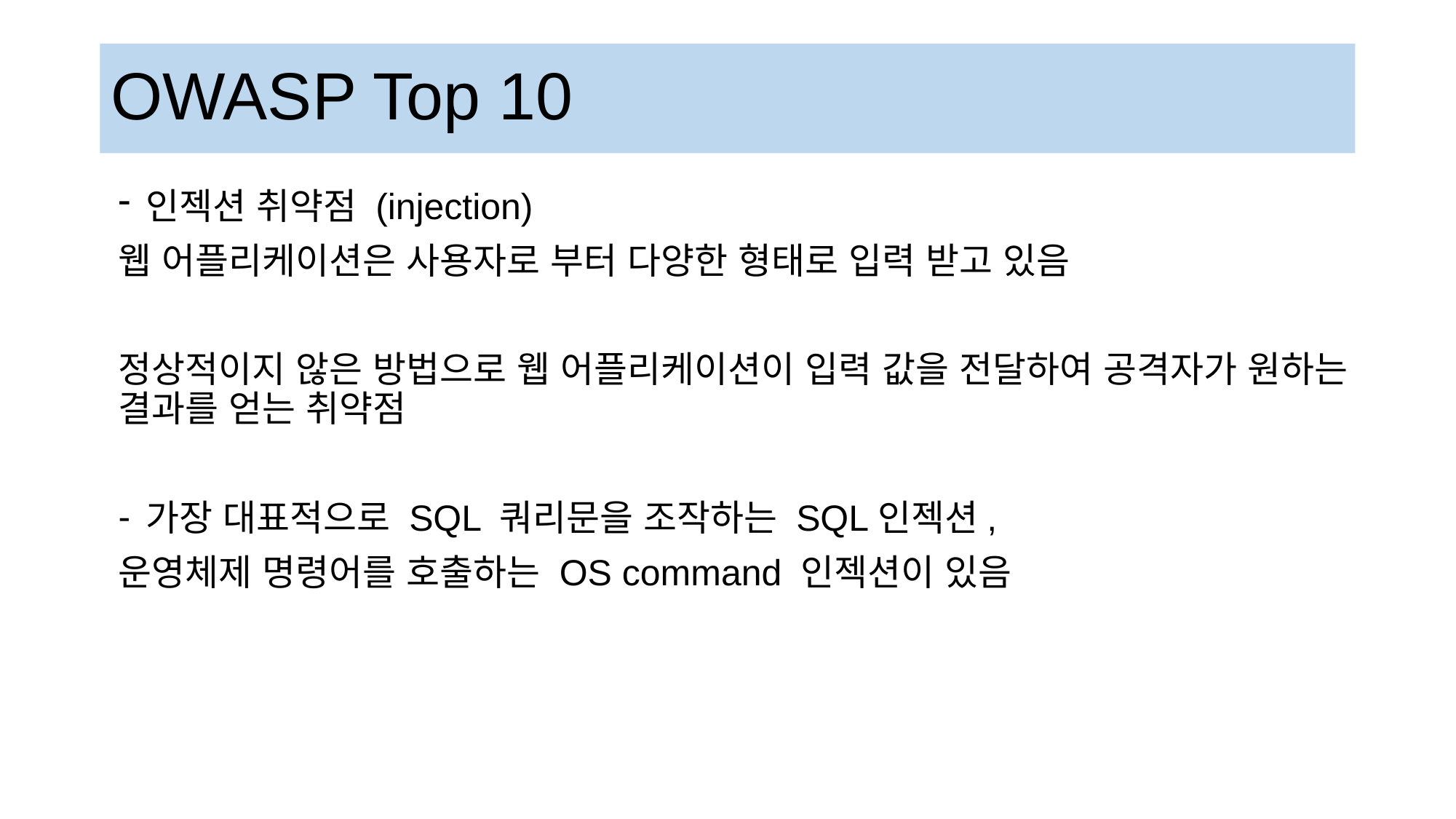

# OWASP Top 10

인젝션 취약점 (injection)
웹 어플리케이션은 사용자로 부터 다양한 형태로 입력 받고 있음

정상적이지 않은 방법으로 웹 어플리케이션이 입력 값을 전달하여 공격자가 원하는 결과를 얻는 취약점

가장 대표적으로 SQL 쿼리문을 조작하는 SQL인젝션,
운영체제 명령어를 호출하는 OS command 인젝션이 있음